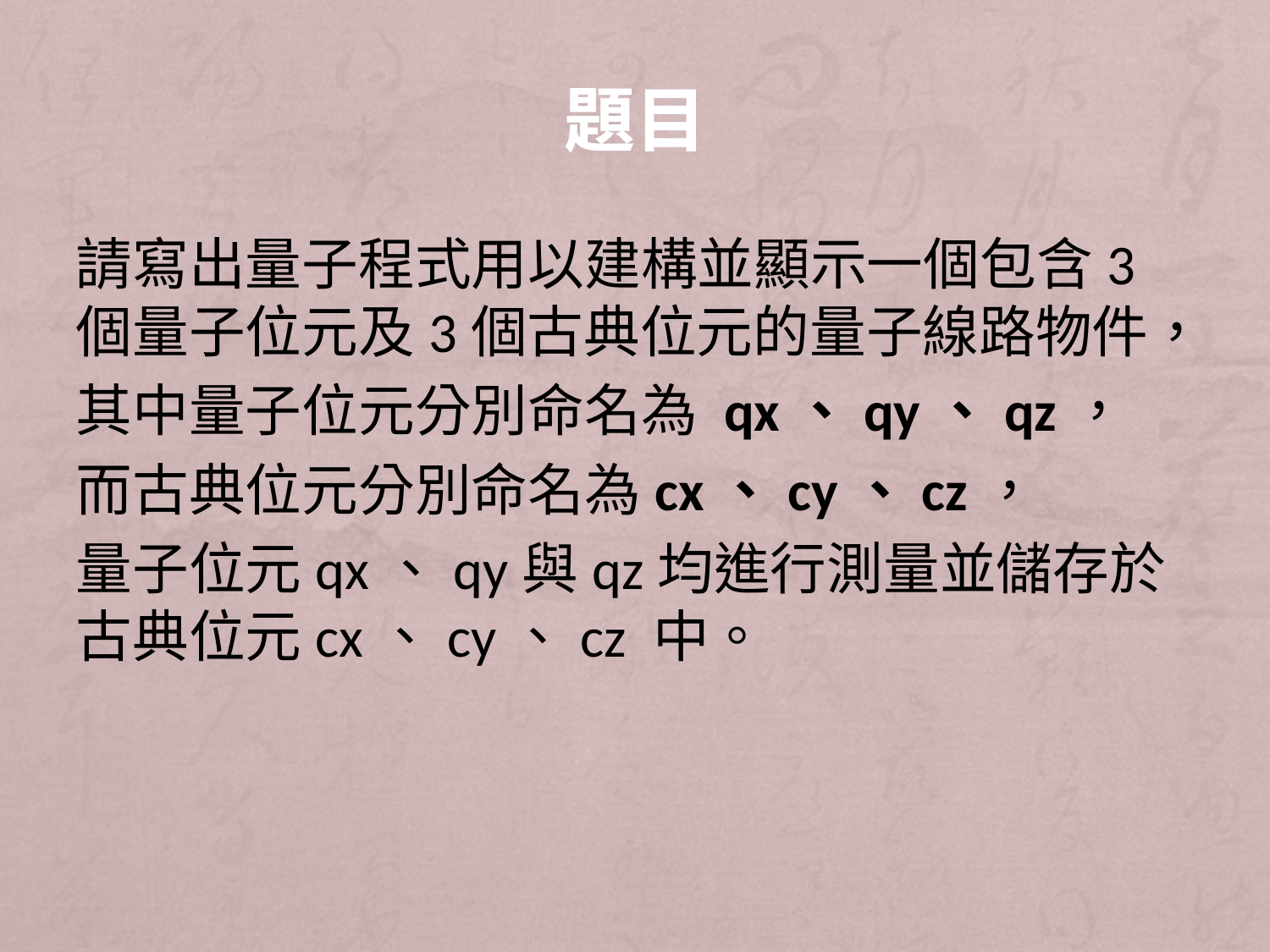

# 題目
請寫出量子程式用以建構並顯示一個包含3個量子位元及3個古典位元的量子線路物件，
其中量子位元分別命名為 qx、qy、qz，
而古典位元分別命名為cx、cy、cz，
量子位元qx、qy與qz均進行測量並儲存於古典位元cx、cy、cz 中。